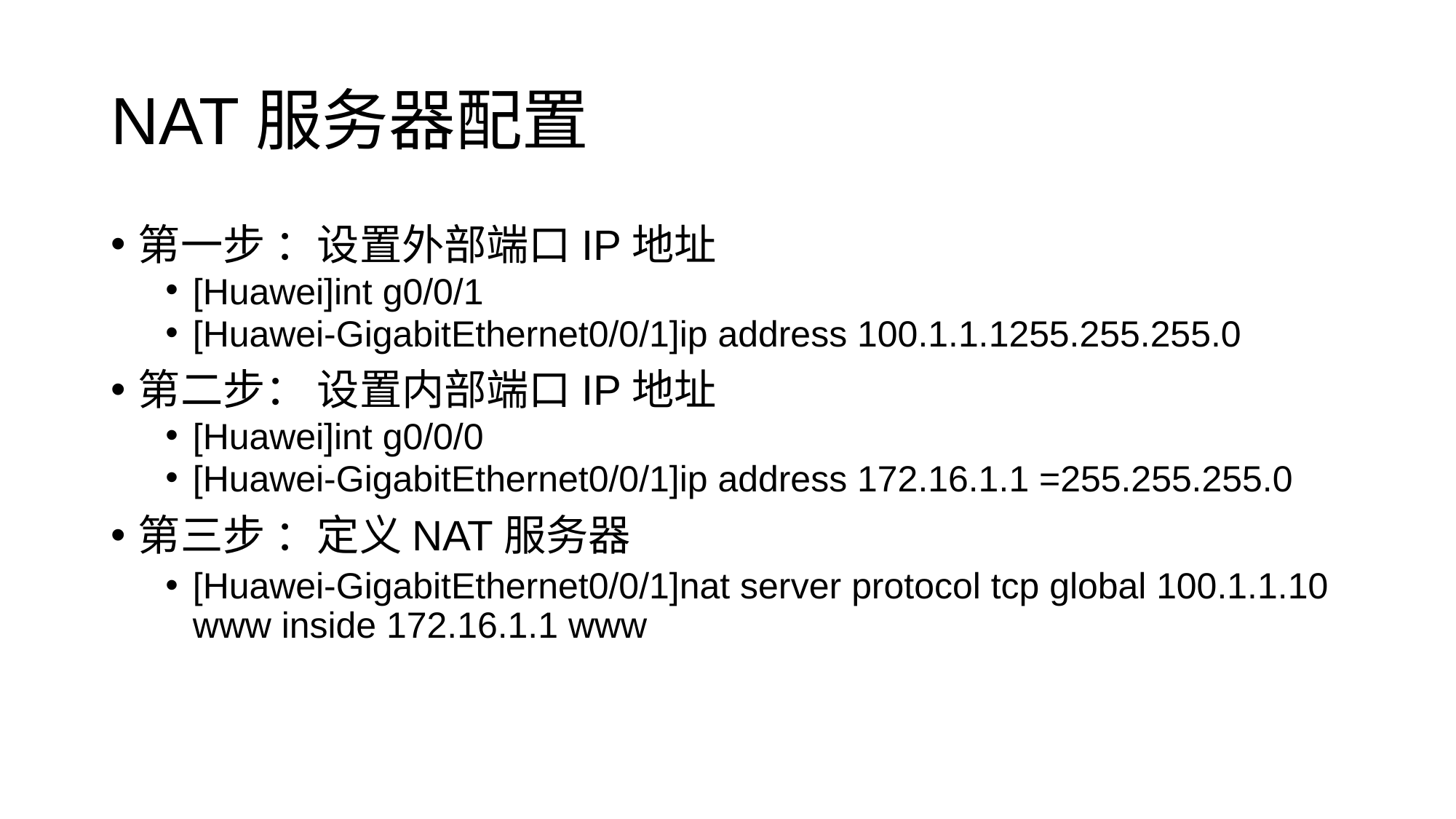

# NAT服务器配置
第一步 ：设置外部端口IP地址
[Huawei]int g0/0/1
[Huawei-GigabitEthernet0/0/1]ip address 100.1.1.1255.255.255.0
第二步： 设置内部端口IP地址
[Huawei]int g0/0/0
[Huawei-GigabitEthernet0/0/1]ip address 172.16.1.1 =255.255.255.0
第三步 ：定义NAT服务器
[Huawei-GigabitEthernet0/0/1]nat server protocol tcp global 100.1.1.10 www inside 172.16.1.1 www